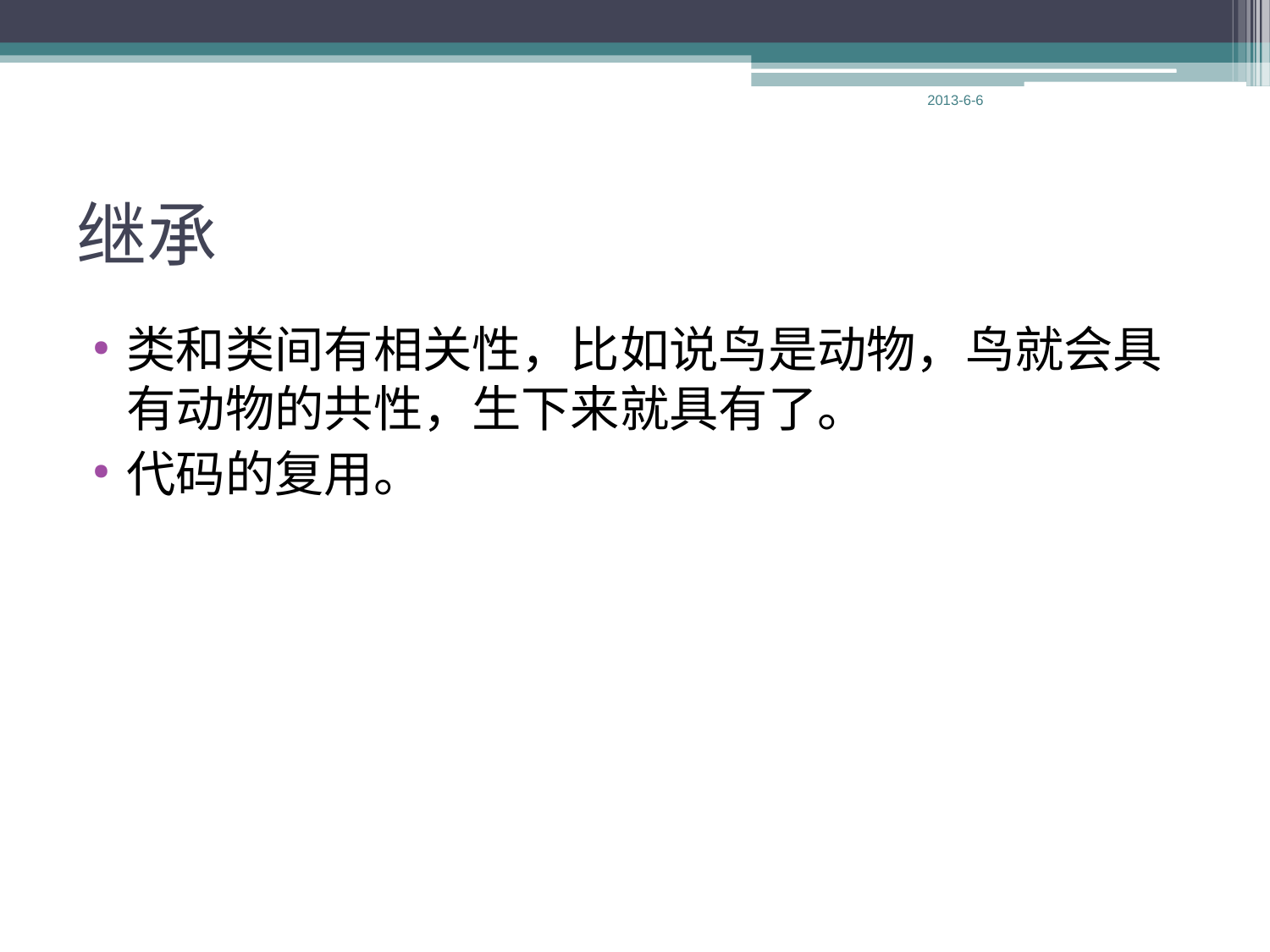

2013-6-6
# 继承
类和类间有相关性，比如说鸟是动物，鸟就会具有动物的共性，生下来就具有了。
代码的复用。